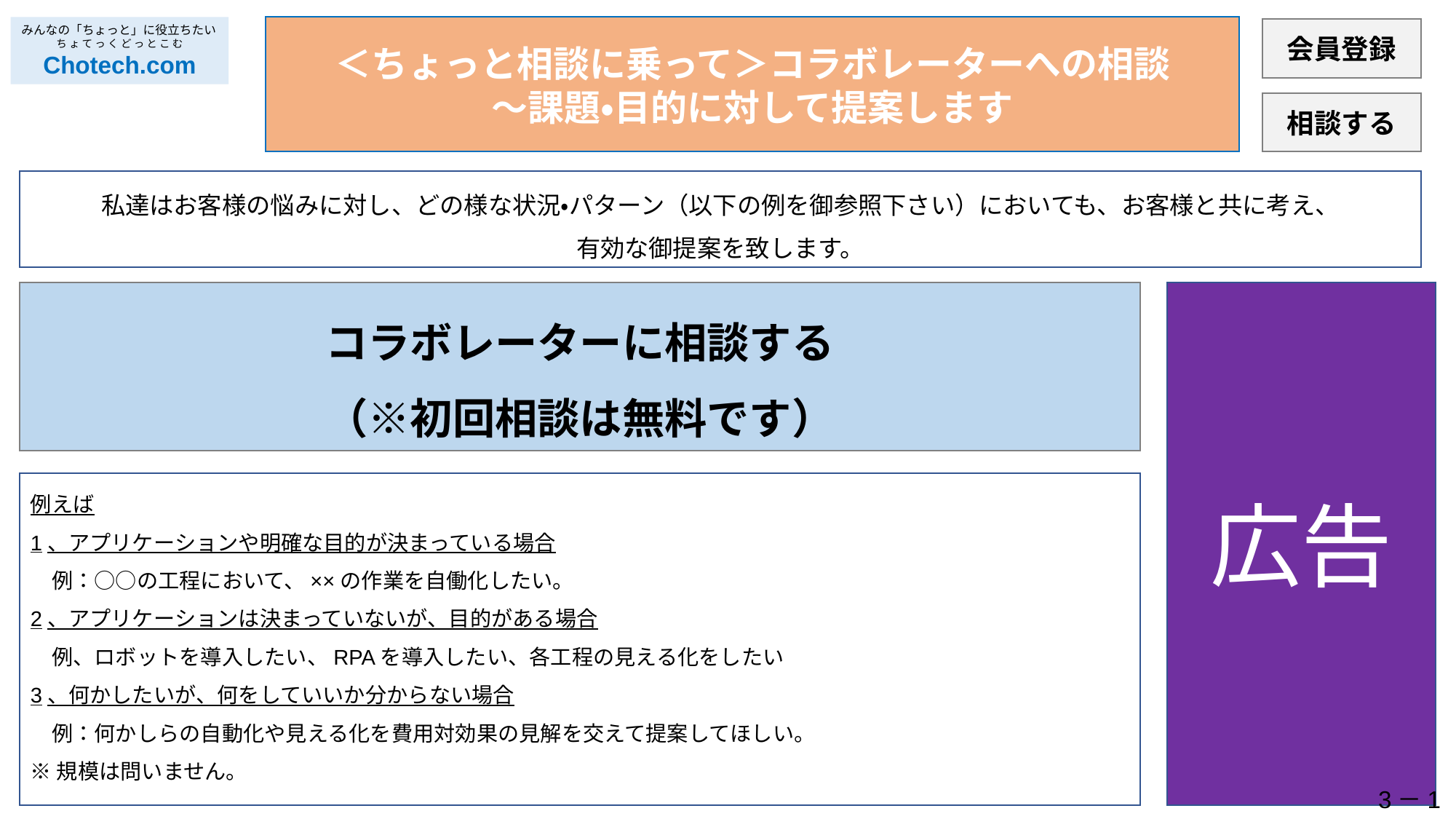

＜ちょっと相談に乗って＞コラボレーターへの相談
～課題・目的に対して提案します
みんなの「ちょっと」に役立ちたい
ち ょ て っ く ど っ と こ む
Chotech.com
会員登録
相談する
私達はお客様の悩みに対し、どの様な状況・パターン（以下の例を御参照下さい）においても、お客様と共に考え、
有効な御提案を致します。
コラボレーターに相談する
（※初回相談は無料です）
広告
例えば
1、アプリケーションや明確な目的が決まっている場合
　例：○○の工程において、××の作業を自働化したい。
2、アプリケーションは決まっていないが、目的がある場合
　例、ロボットを導入したい、RPAを導入したい、各工程の見える化をしたい
3、何かしたいが、何をしていいか分からない場合
　例：何かしらの自動化や見える化を費用対効果の見解を交えて提案してほしい。
※規模は問いません。
3－1